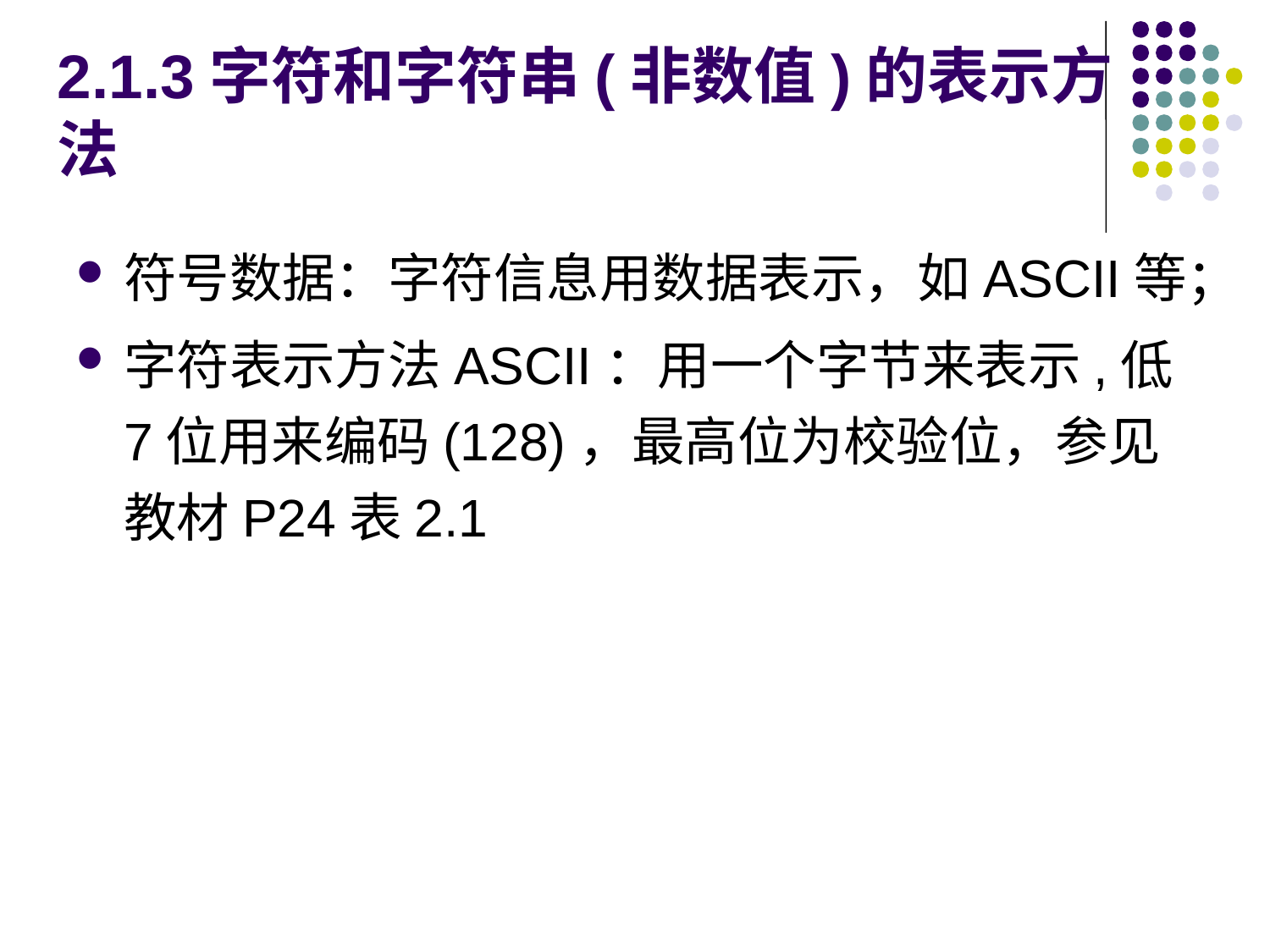

# 2.1.3字符和字符串(非数值)的表示方法
符号数据：字符信息用数据表示，如ASCII等；
字符表示方法ASCII：用一个字节来表示,低7位用来编码(128)，最高位为校验位，参见教材P24表2.1

56